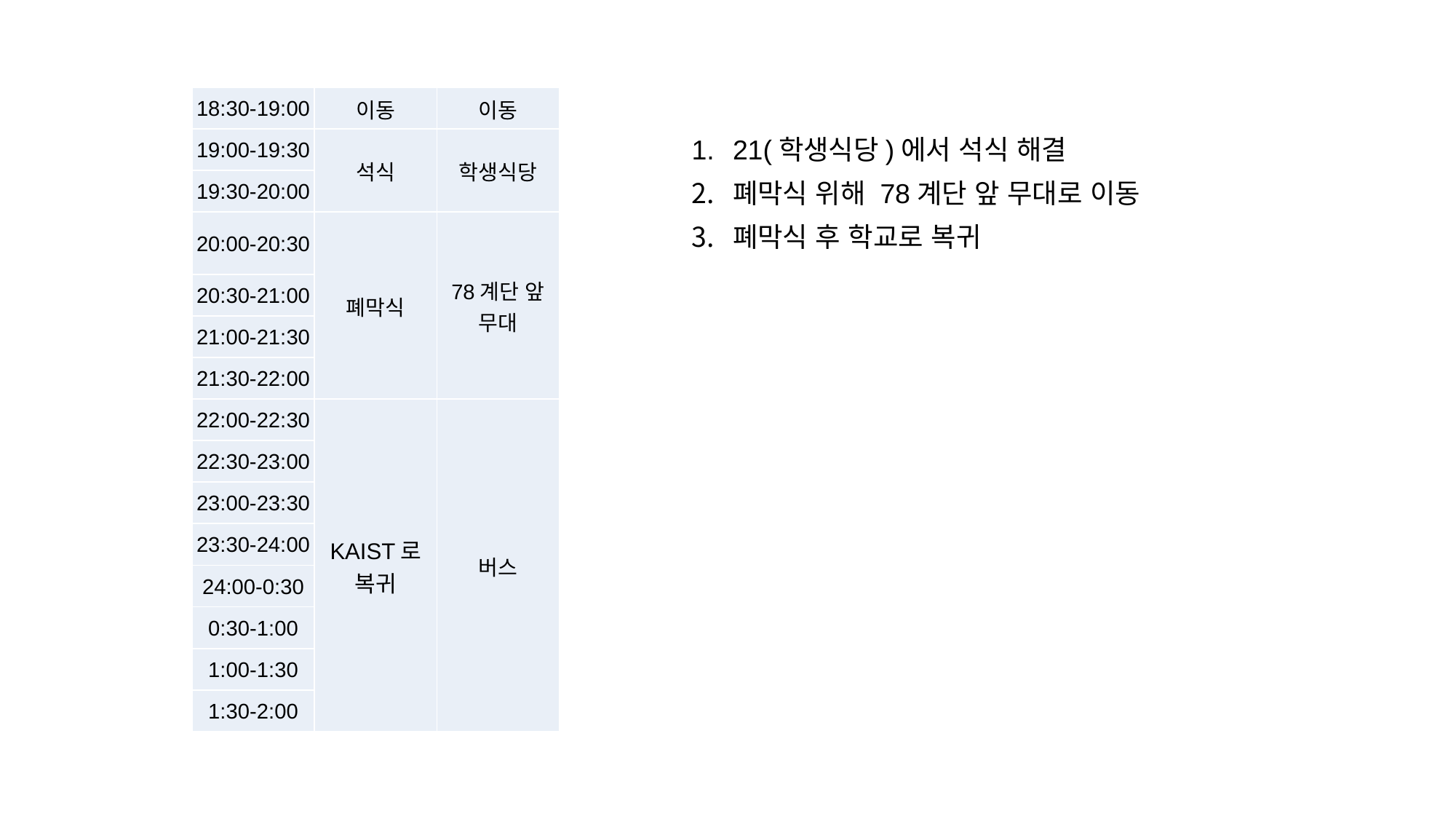

| 18:30-19:00 | 이동 | 이동 |
| --- | --- | --- |
| 19:00-19:30 | 석식 | 학생식당 |
| 19:30-20:00 |  |  |
| 20:00-20:30 | 폐막식 | 78계단 앞 무대 |
| 20:30-21:00 |  |  |
| 21:00-21:30 |  |  |
| 21:30-22:00 |  |  |
| 22:00-22:30 | KAIST로 복귀 | 버스 |
| 22:30-23:00 |  |  |
| 23:00-23:30 |  |  |
| 23:30-24:00 |  |  |
| 24:00-0:30 |  |  |
| 0:30-1:00 |  |  |
| 1:00-1:30 |  |  |
| 1:30-2:00 |  |  |
21(학생식당)에서 석식 해결

폐막식 위해 78계단 앞 무대로 이동

폐막식 후 학교로 복귀